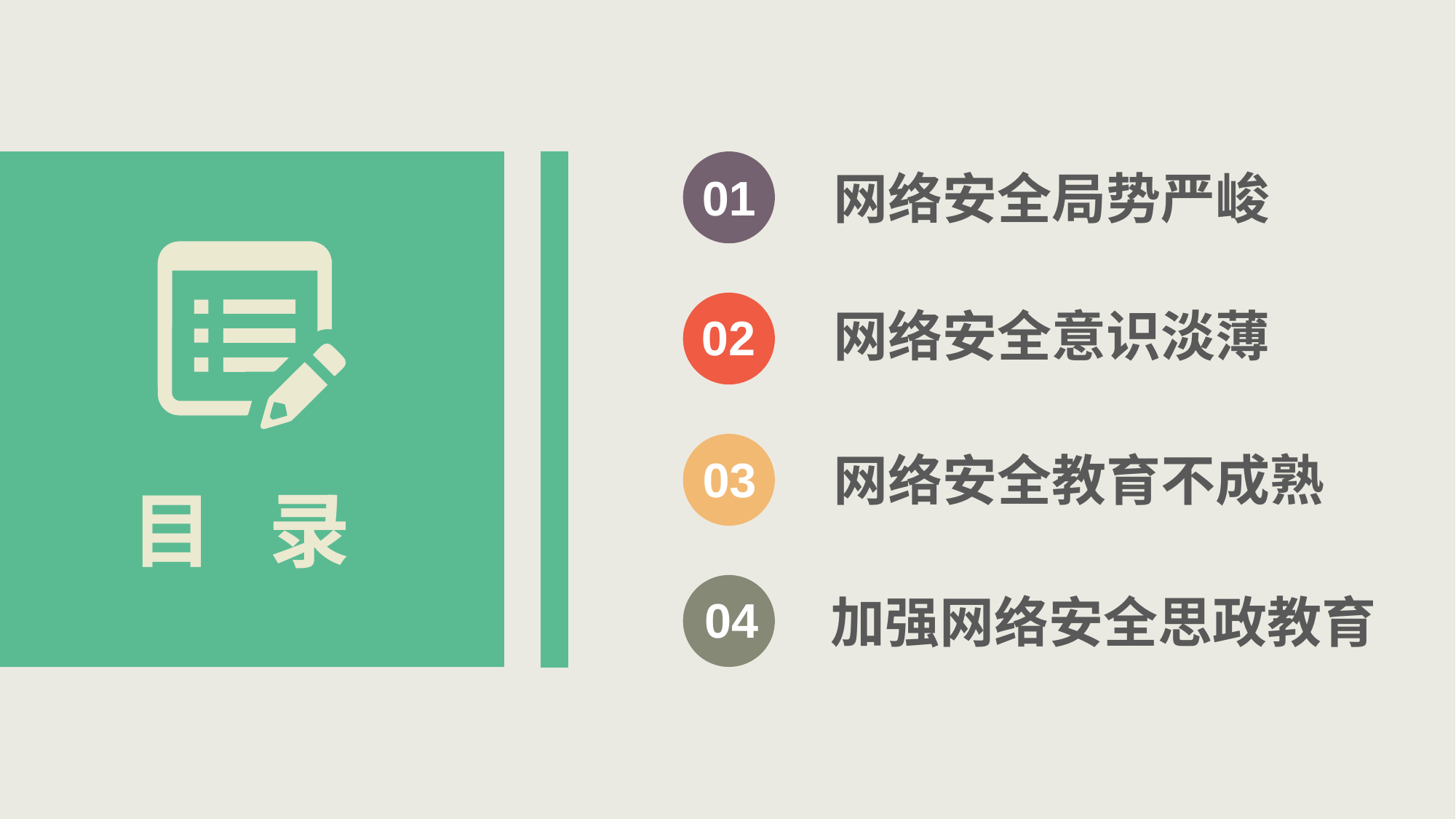

01
网络安全局势严峻

02
网络安全意识淡薄

03
网络安全教育不成熟
目   录

04
加强网络安全思政教育